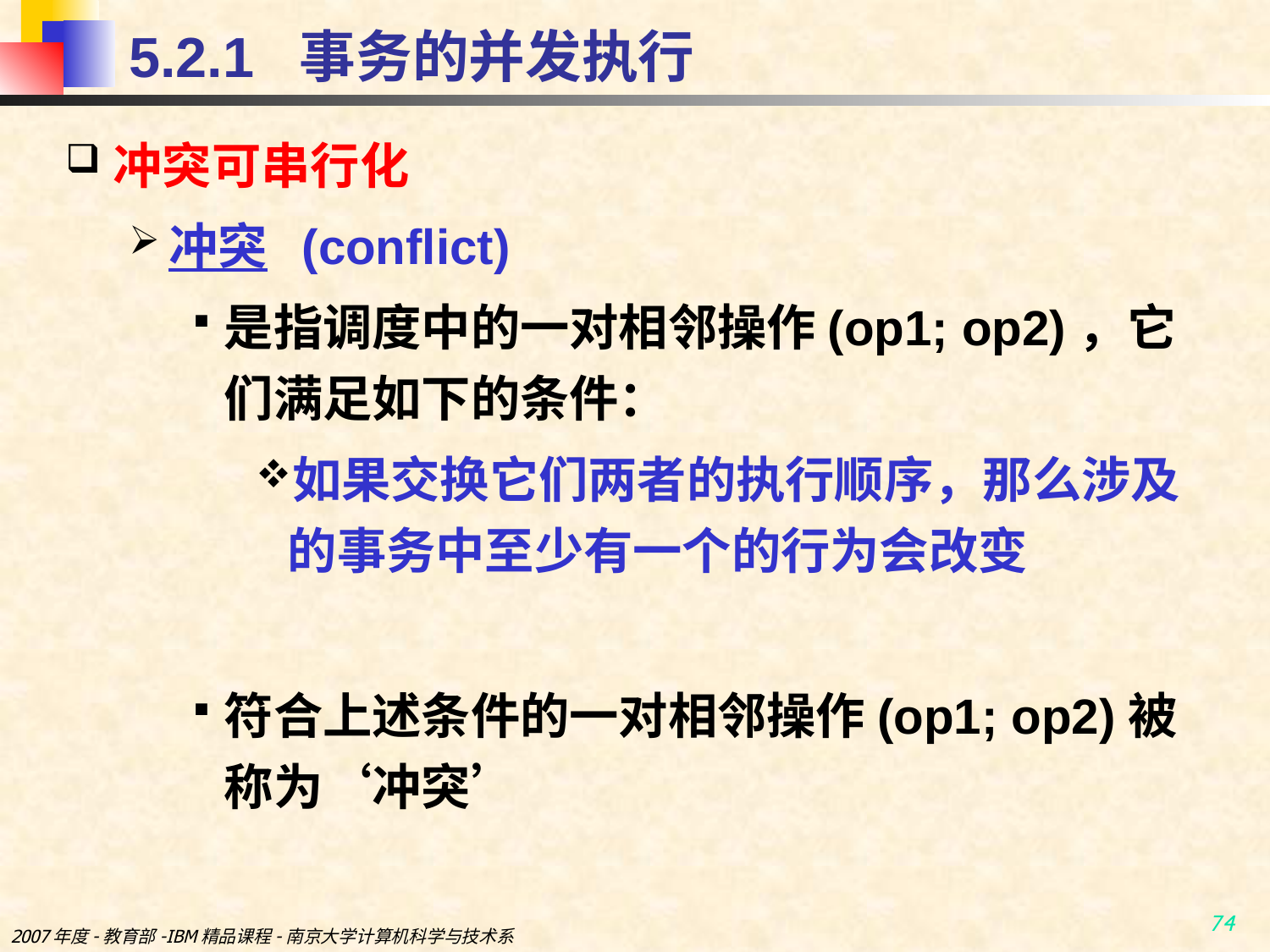

# 5.2.1  事务的并发执行
冲突可串行化
冲突  (conflict)
是指调度中的一对相邻操作(op1; op2)，它们满足如下的条件：
如果交换它们两者的执行顺序，那么涉及的事务中至少有一个的行为会改变

符合上述条件的一对相邻操作(op1; op2)被称为‘冲突’
74